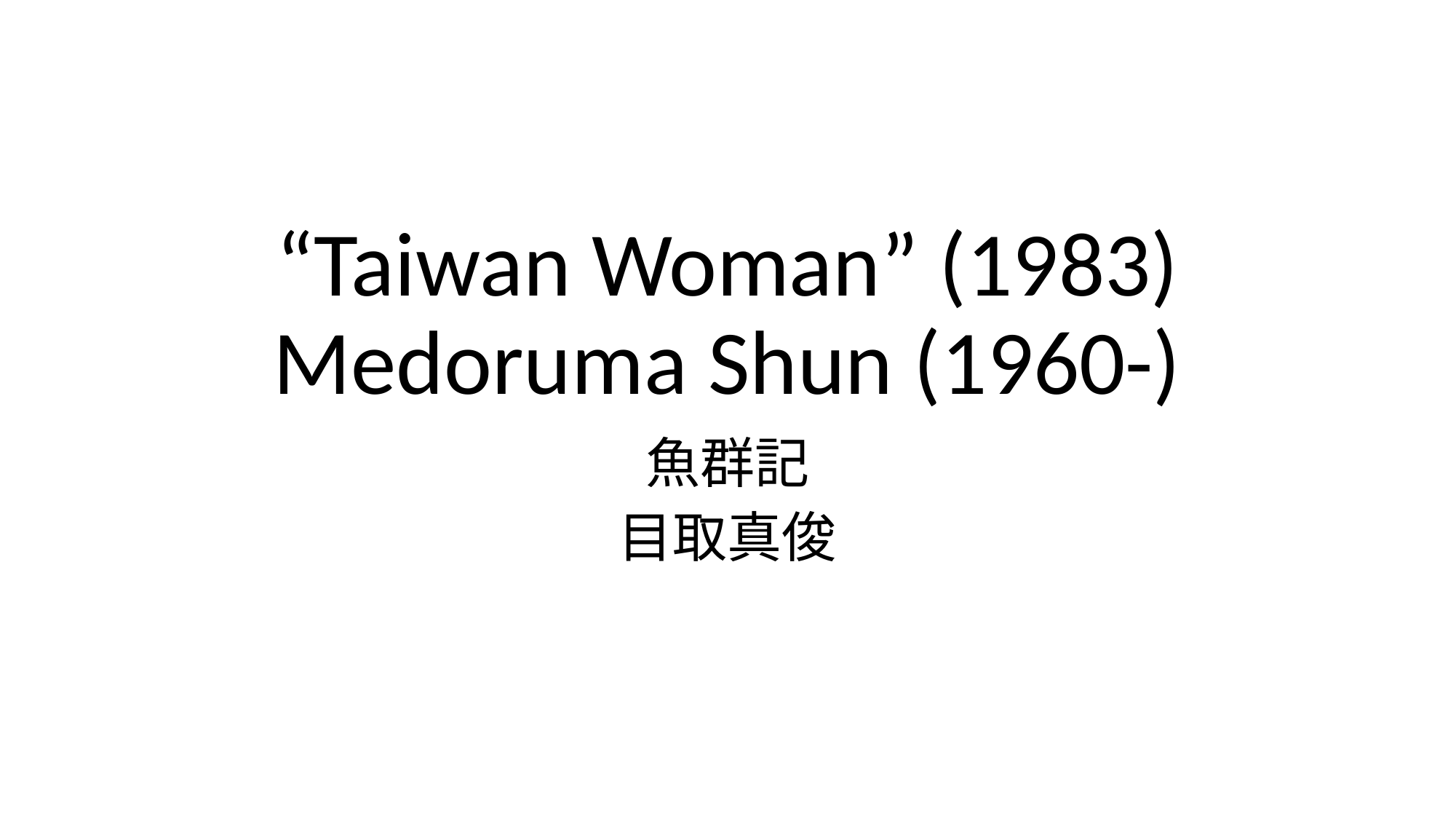

# “Taiwan Woman” (1983) Medoruma Shun (1960-)
魚群記
目取真俊